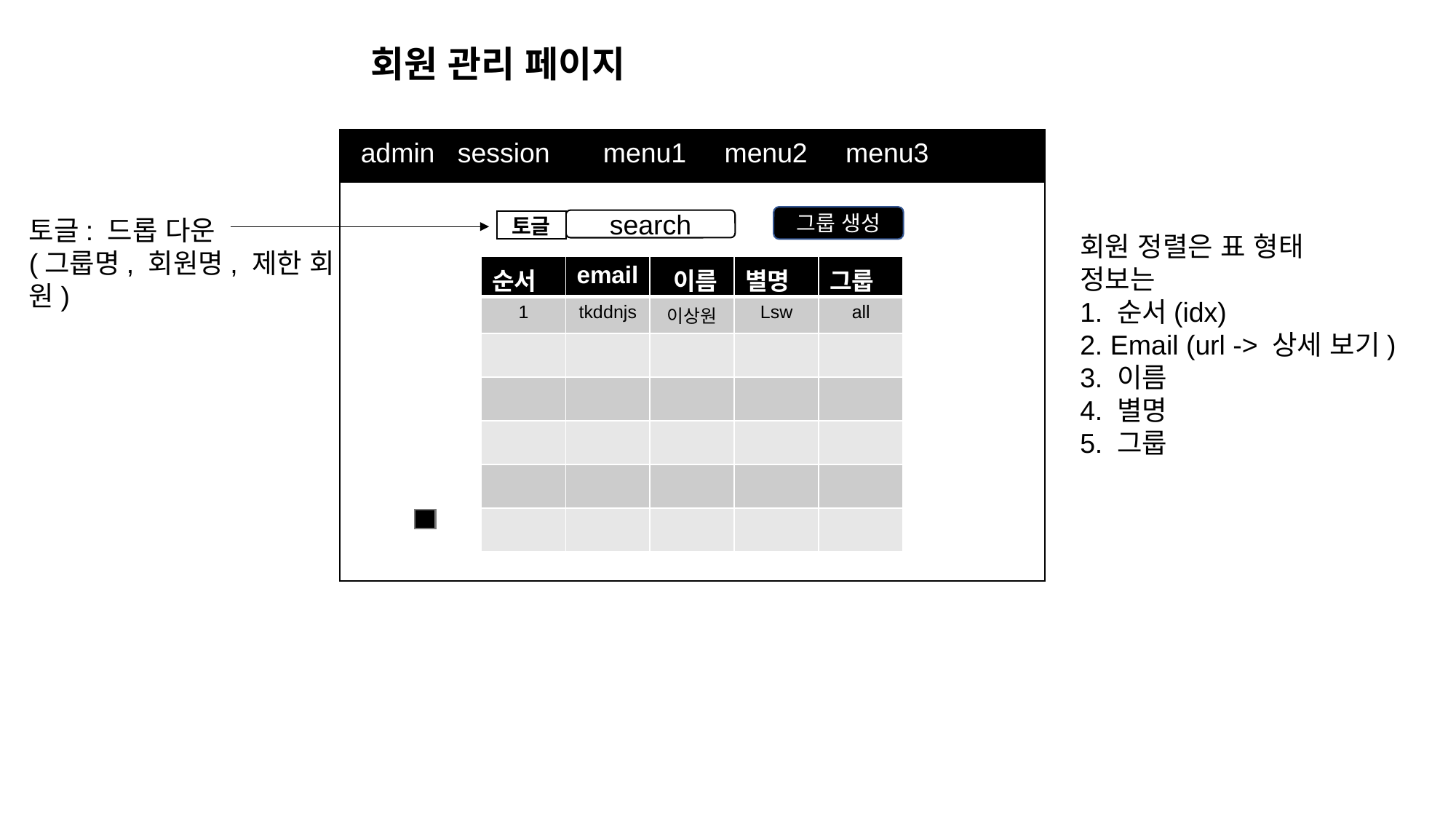

회원 관리 페이지

admin   session       menu1     menu2     menu3
그룹 생성
토글: 드롭 다운
(그룹명, 회원명, 제한 회원)

search
토글
회원 정렬은 표 형태
정보는
1. 순서(idx)
2. Email (url -> 상세 보기)
3. 이름
4. 별명
5. 그룹

| 순서 | email | 이름 | 별명 | 그룹 |
| --- | --- | --- | --- | --- |
| 1 | tkddnjs | 이상원 | Lsw | all |
|  |  |  |  |  |
|  |  |  |  |  |
|  |  |  |  |  |
|  |  |  |  |  |
|  |  |  |  |  |